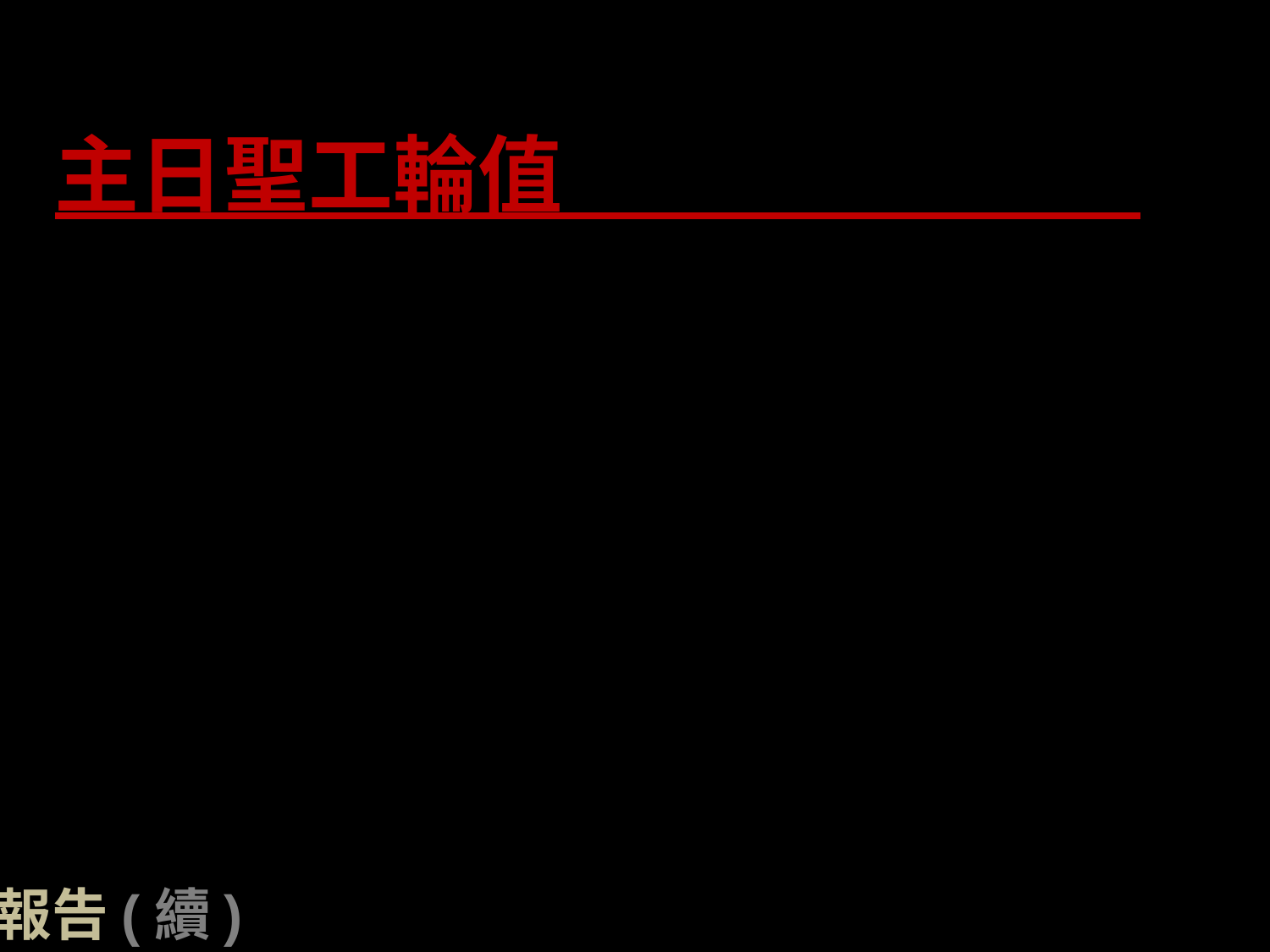

主日聖工輪值

聯合禮拜
下週主日為「青年主日」，聚會時間調整為
9:30 聯合禮拜！
報告(續)